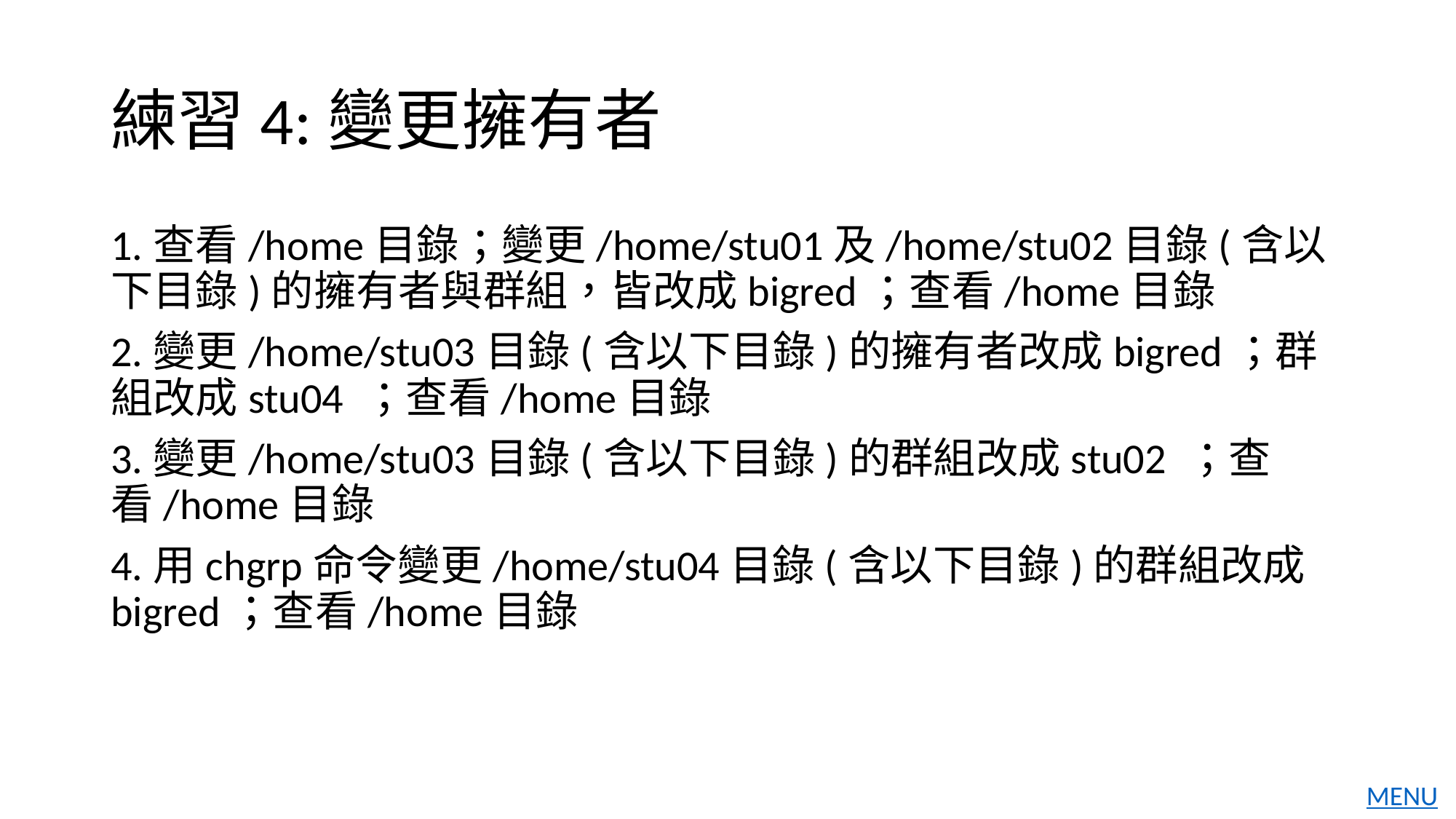

# 練習4:變更擁有者
1.查看/home目錄；變更/home/stu01及/home/stu02目錄(含以下目錄)的擁有者與群組，皆改成bigred；查看/home目錄
2.變更/home/stu03目錄(含以下目錄)的擁有者改成bigred；群組改成stu04 ；查看/home目錄
3.變更/home/stu03目錄(含以下目錄)的群組改成stu02 ；查看/home目錄
4.用chgrp命令變更/home/stu04目錄(含以下目錄)的群組改成bigred；查看/home目錄